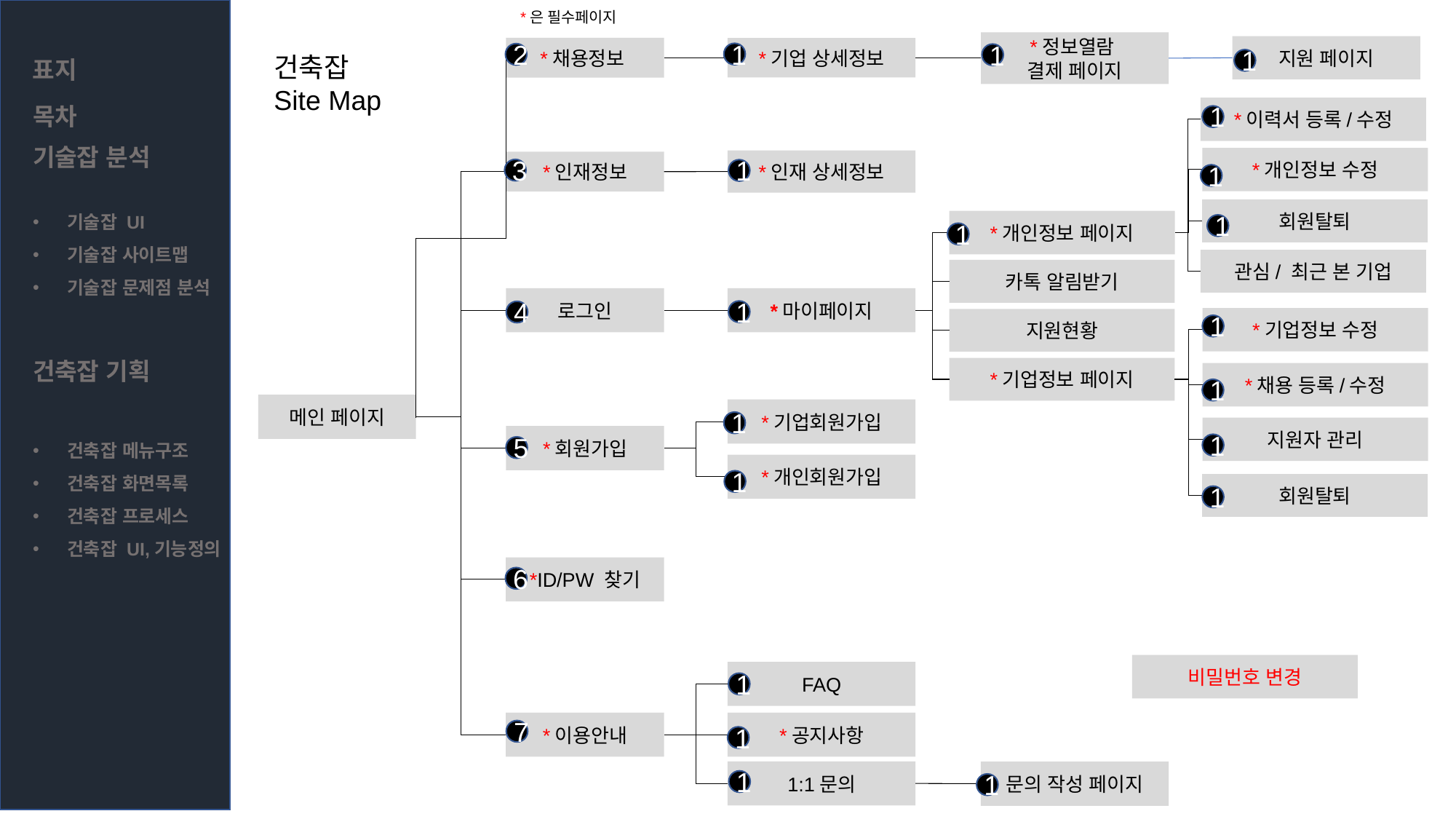

*은 필수페이지
*정보열람
결제 페이지
지원 페이지
*채용정보
*기업 상세정보
1
2
1
건축잡
Site Map

표지
1
목차
*이력서 등록/수정
1
기술잡 분석

기술잡 UI
기술잡 사이트맵
기술잡 문제점 분석

건축잡 기획

건축잡 메뉴구조
건축잡 화면목록
건축잡 프로세스
건축잡 UI,기능정의
*개인정보 수정
*인재 상세정보
*인재정보
3
1
1
회원탈퇴
*개인정보 페이지
1
1
관심/ 최근 본 기업
카톡 알림받기
*마이페이지
로그인
1
4
*기업정보 수정
지원현황
1
*기업정보 페이지
*채용 등록/수정
1
메인 페이지
*기업회원가입
1
지원자 관리
*회원가입
1
5
*개인회원가입
1
회원탈퇴
1
*ID/PW 찾기
6
비밀번호 변경
FAQ
1
*이용안내
*공지사항
7
1
1:1문의
문의 작성 페이지
1
1